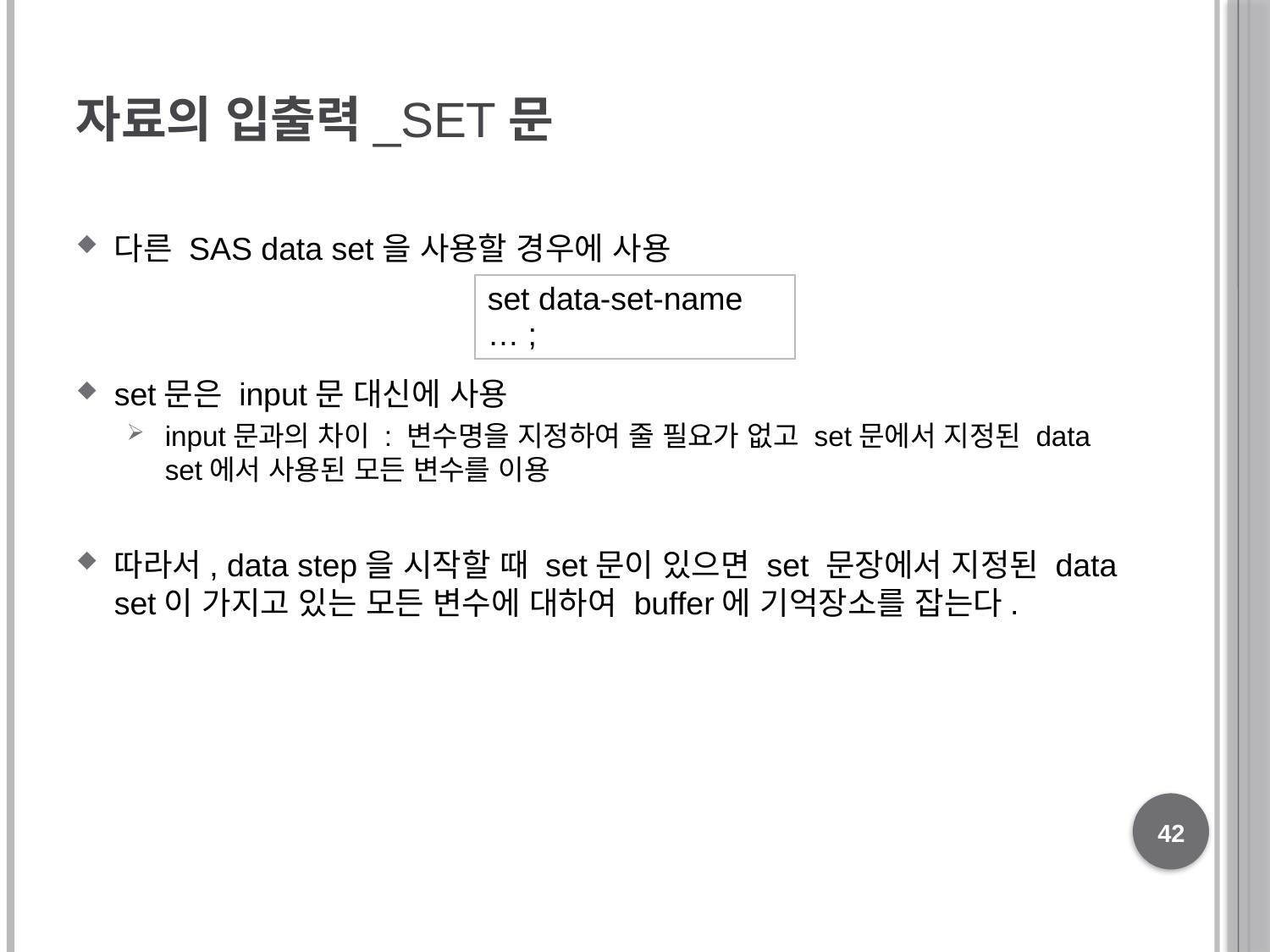

# 자료의 입출력_set문
다른 SAS data set을 사용할 경우에 사용

set문은 input문 대신에 사용
input문과의 차이 : 변수명을 지정하여 줄 필요가 없고 set문에서 지정된 data set에서 사용된 모든 변수를 이용

따라서, data step을 시작할 때 set문이 있으면 set 문장에서 지정된 data set이 가지고 있는 모든 변수에 대하여 buffer에 기억장소를 잡는다.

| set data-set-name … ; |
| --- |
42